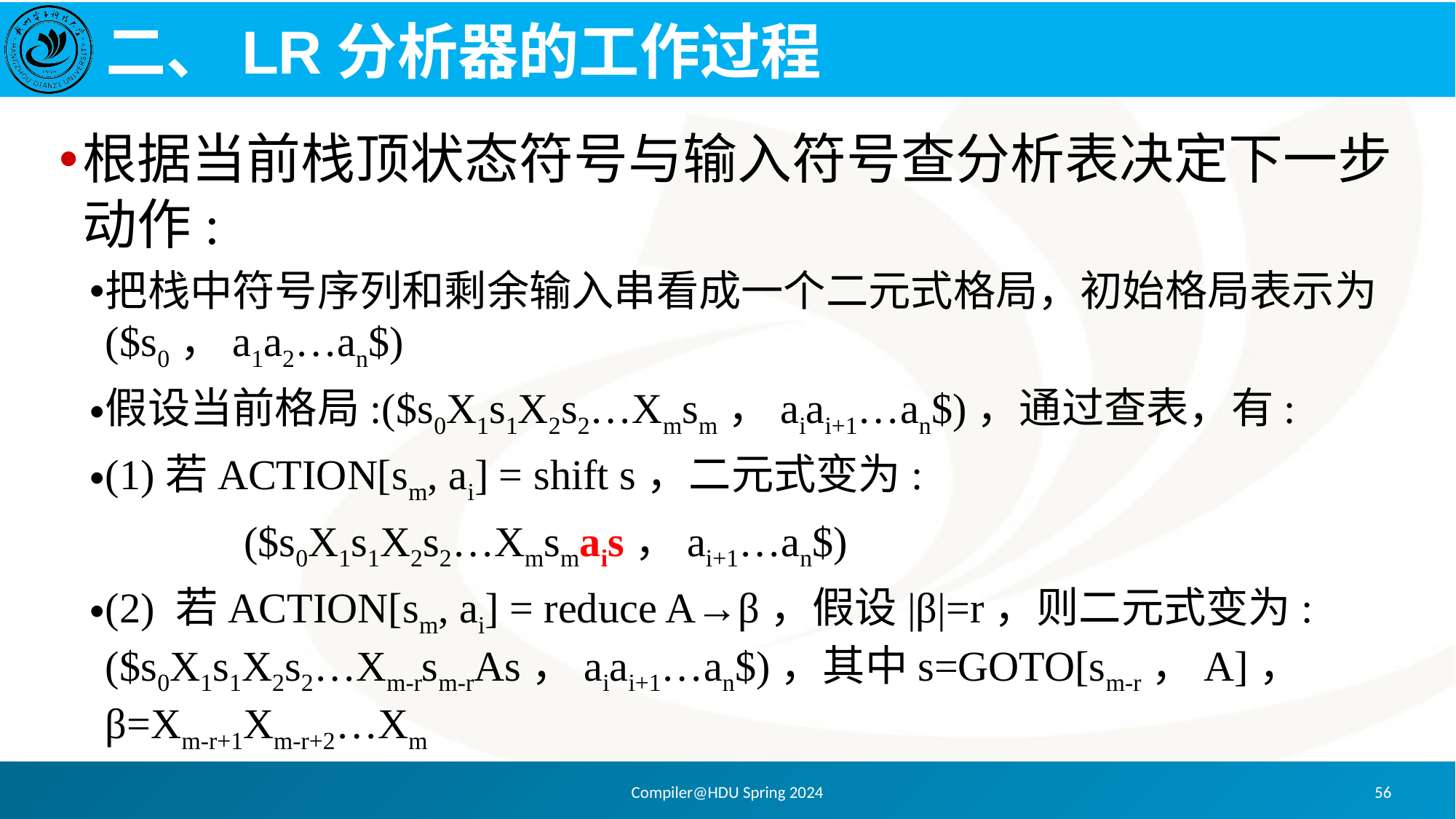

# 二、LR分析器的工作过程
根据当前栈顶状态符号与输入符号查分析表决定下一步动作:
把栈中符号序列和剩余输入串看成一个二元式格局，初始格局表示为($s0，a1a2…an$)
假设当前格局:($s0X1s1X2s2…Xmsm，aiai+1…an$)，通过查表，有:
(1)若ACTION[sm, ai] = shift s，二元式变为:
           ($s0X1s1X2s2…Xmsmais，ai+1…an$)
(2) 若ACTION[sm, ai] = reduce A→β，假设|β|=r，则二元式变为: ($s0X1s1X2s2…Xm-rsm-rAs，aiai+1…an$)，其中s=GOTO[sm-r，A]，       β=Xm-r+1Xm-r+2…Xm
Compiler@HDU Spring 2024
56